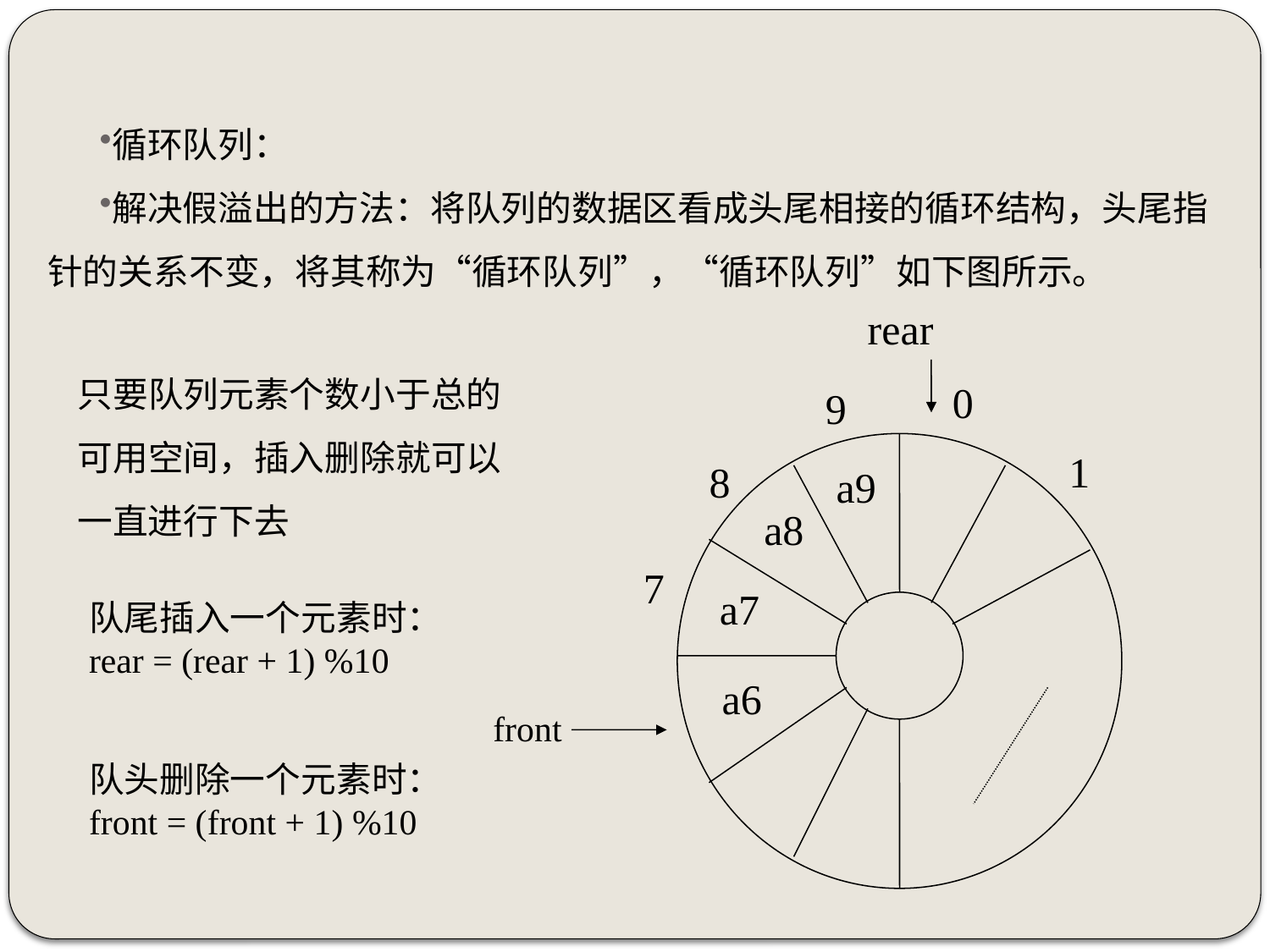

循环队列：
解决假溢出的方法：将队列的数据区看成头尾相接的循环结构，头尾指针的关系不变，将其称为“循环队列”，“循环队列”如下图所示。
rear
只要队列元素个数小于总的可用空间，插入删除就可以一直进行下去

0
9

1
8
a9

a8

7
a7

a6

队尾插入一个元素时：
rear = (rear + 1) %10
front

队头删除一个元素时：
front = (front + 1) %10